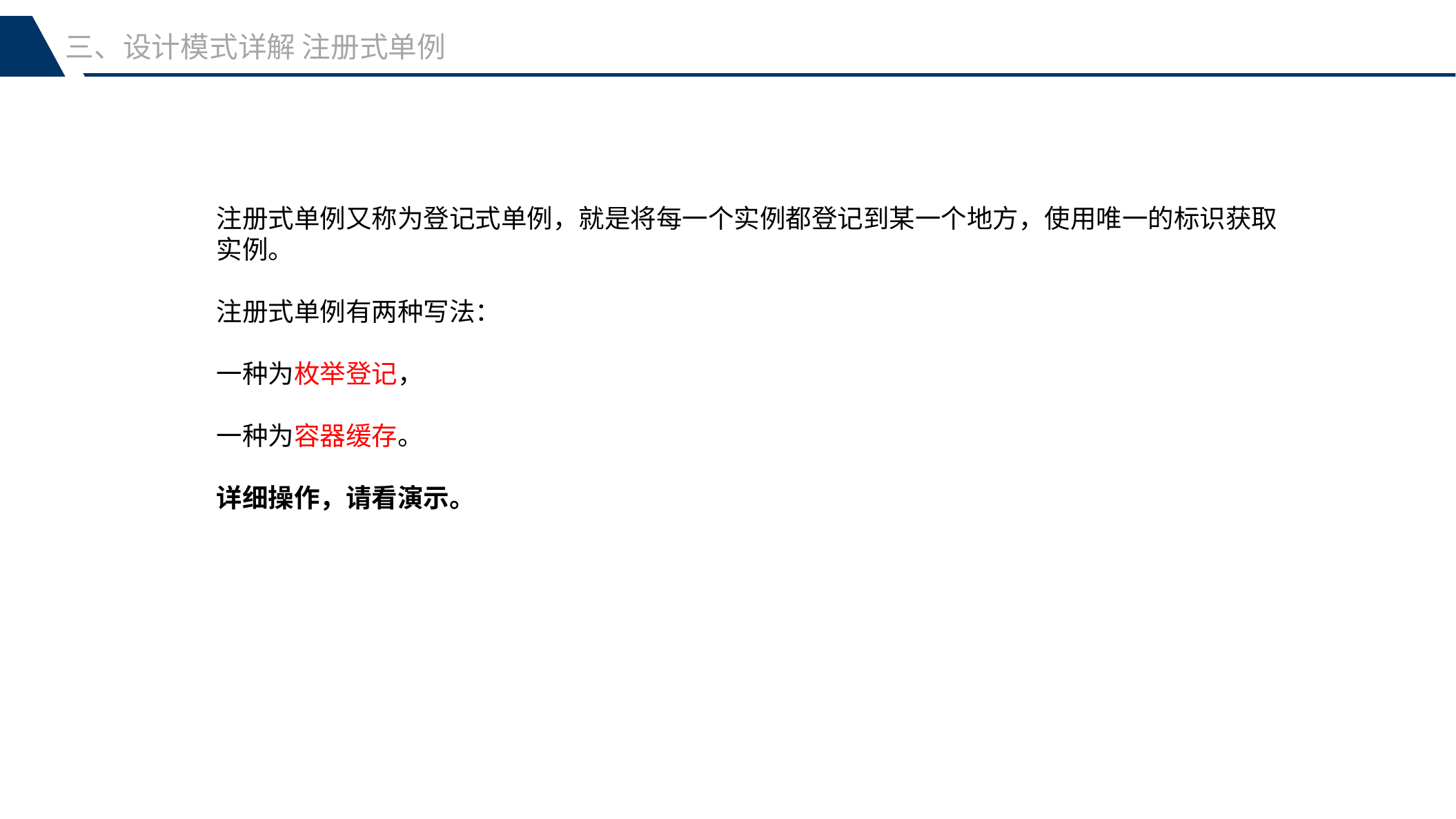

三、设计模式详解 注册式单例

注册式单例又称为登记式单例，就是将每一个实例都登记到某一个地方，使用唯一的标识获取实例。

注册式单例有两种写法：

一种为枚举登记，

一种为容器缓存。

详细操作，请看演示。